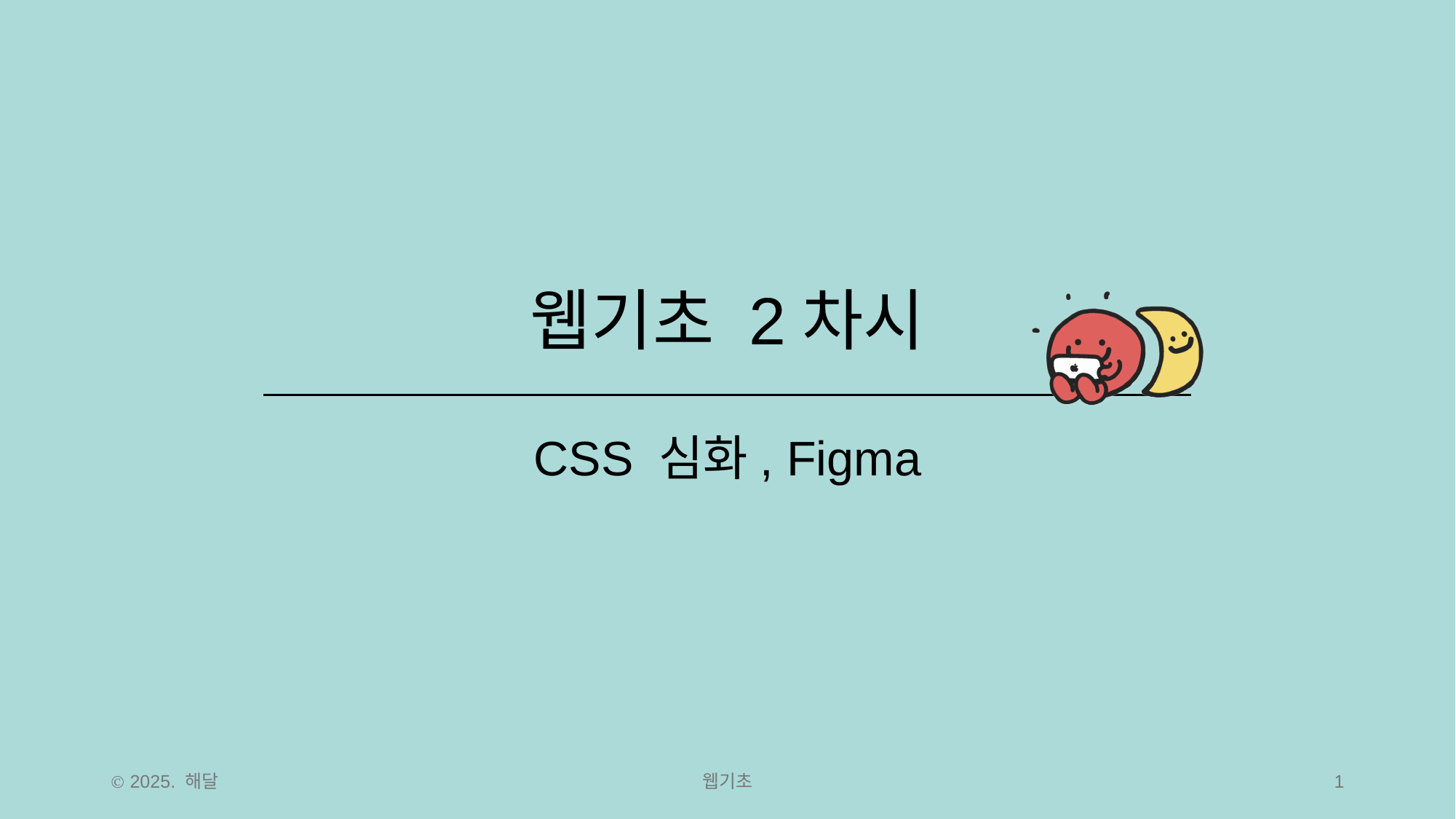

# 웹기초 2차시
CSS 심화, Figma
Ⓒ 2025. 해달
웹기초
1